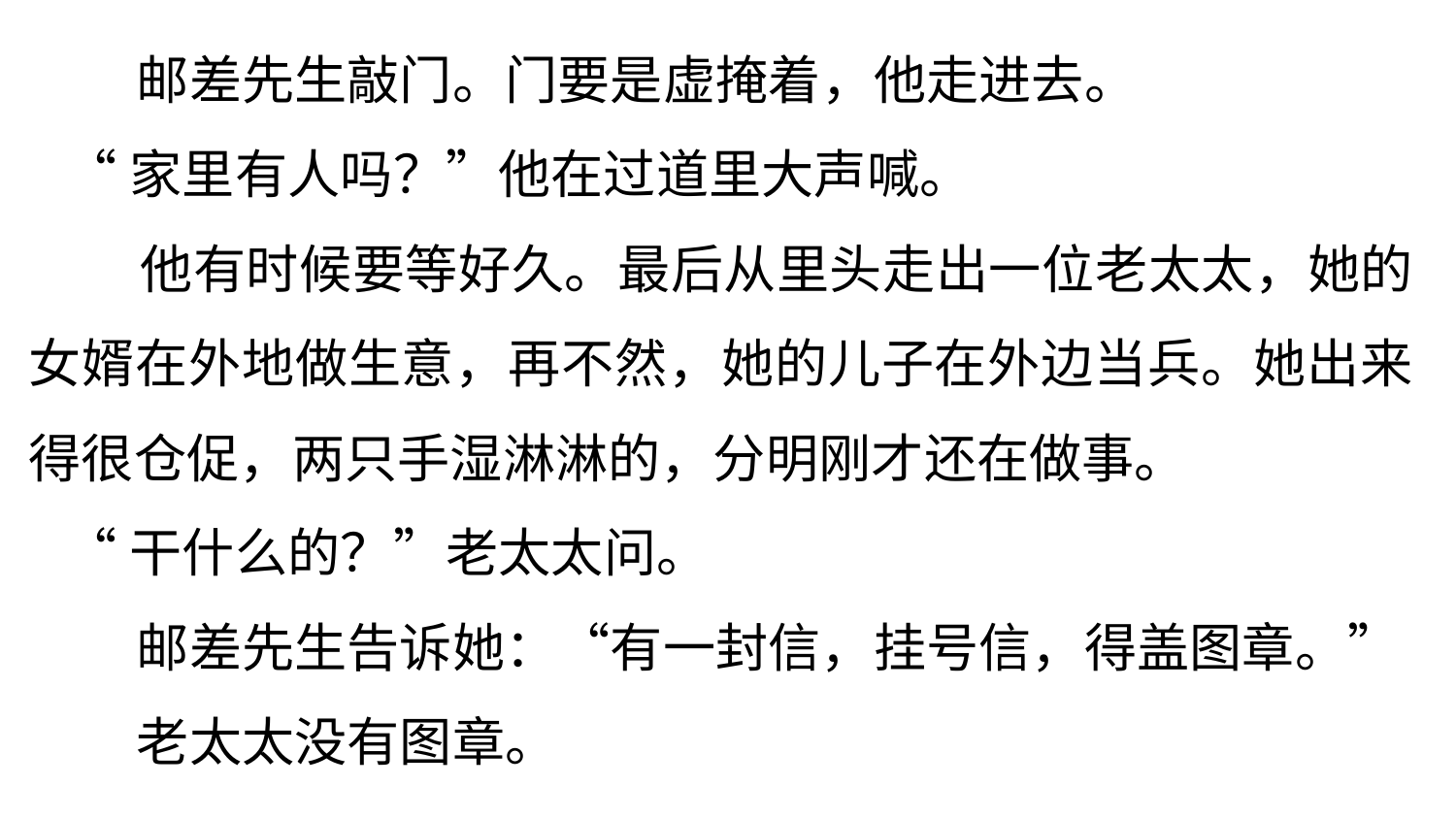

邮差先生敲门。门要是虚掩着，他走进去。
   “家里有人吗？”他在过道里大声喊。
        他有时候要等好久。最后从里头走出一位老太太，她的女婿在外地做生意，再不然，她的儿子在外边当兵。她出来得很仓促，两只手湿淋淋的，分明刚才还在做事。
   “干什么的？”老太太问。
        邮差先生告诉她：“有一封信，挂号信，得盖图章。”
        老太太没有图章。